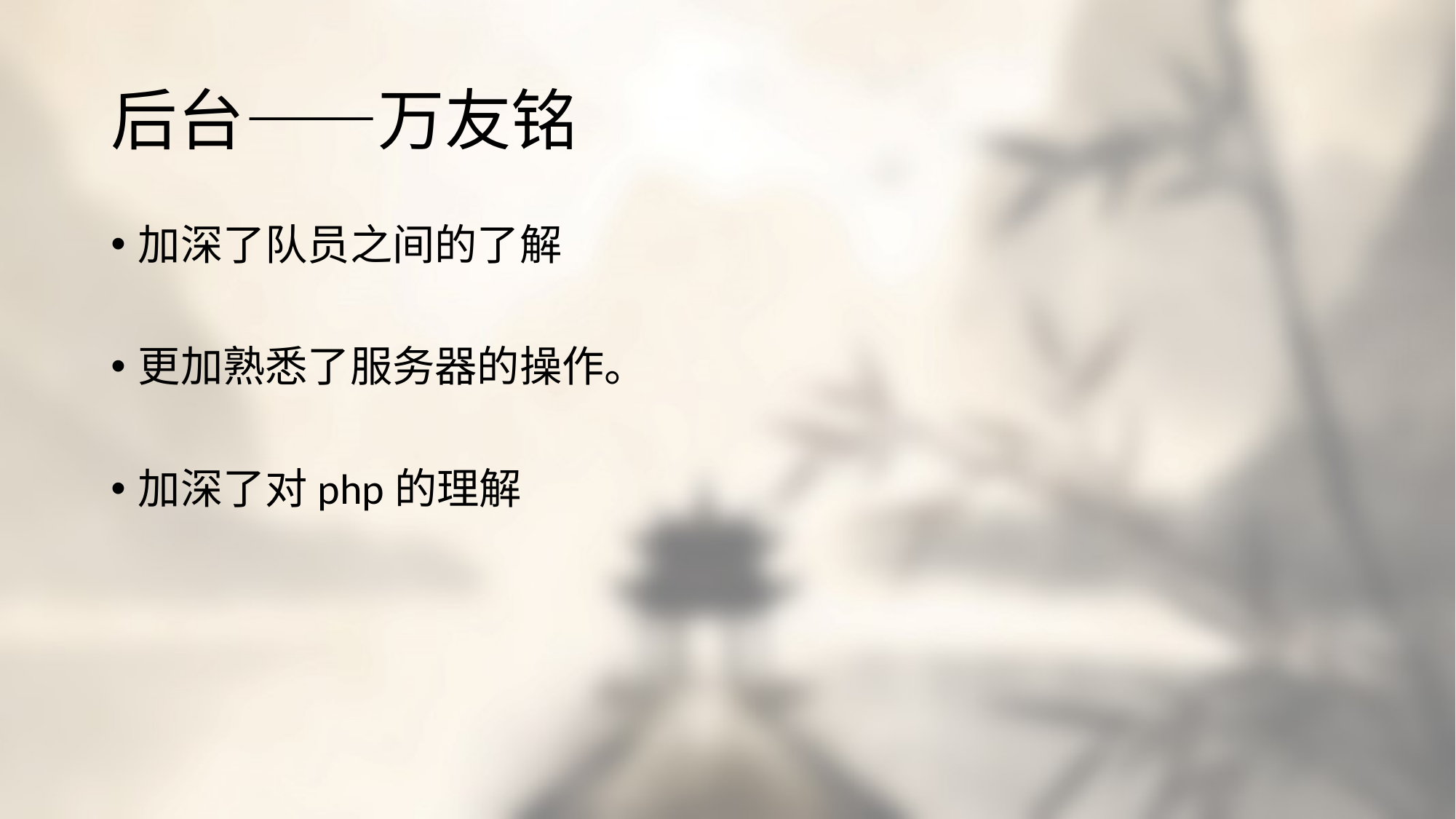

# 后台——万友铭
加深了队员之间的了解

更加熟悉了服务器的操作。

加深了对php的理解